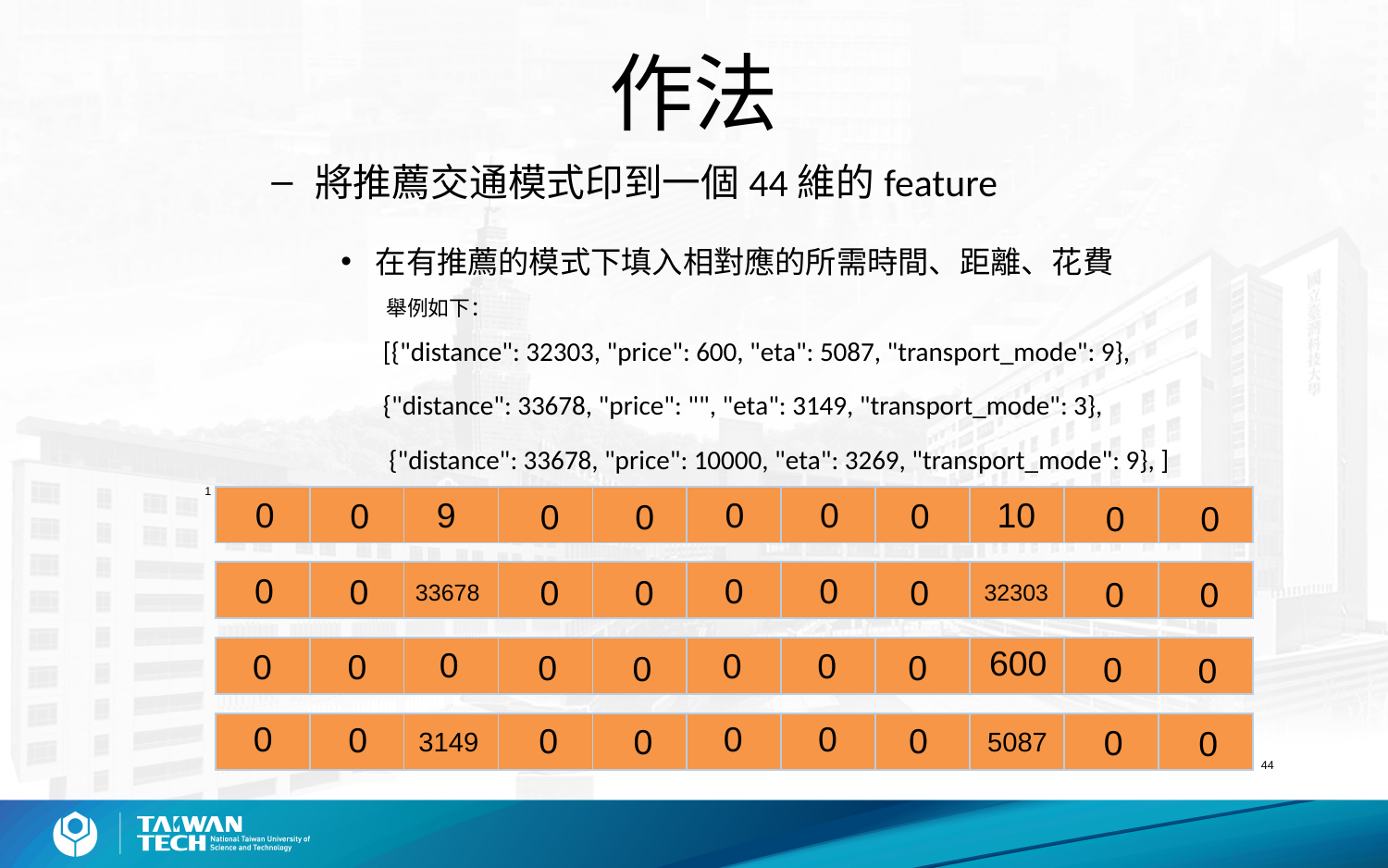

# 作法
將推薦交通模式印到一個44維的feature
在有推薦的模式下填入相對應的所需時間、距離、花費
舉例如下：
[{"distance": 32303, "price": 600, "eta": 5087, "transport_mode": 9},
{"distance": 33678, "price": "", "eta": 3149, "transport_mode": 3},
 {"distance": 33678, "price": 10000, "eta": 3269, "transport_mode": 9}, ]

1
0
0
0
0
0
0
0
0
0
0
0
0
0
0
0
0
0
0
0
0
0
0
0
0
0
0
0
0
0
0
0
0
0
0
0
0
44
9
33678
0
3149
10
32303
600
5087
|  |  |  |  |  |  |  |  |  |  |  |
| --- | --- | --- | --- | --- | --- | --- | --- | --- | --- | --- |
|  |  |  |  |  |  |  |  |  |  |  |
| --- | --- | --- | --- | --- | --- | --- | --- | --- | --- | --- |
|  |  |  |  |  |  |  |  |  |  |  |
| --- | --- | --- | --- | --- | --- | --- | --- | --- | --- | --- |
|  |  |  |  |  |  |  |  |  |  |  |
| --- | --- | --- | --- | --- | --- | --- | --- | --- | --- | --- |